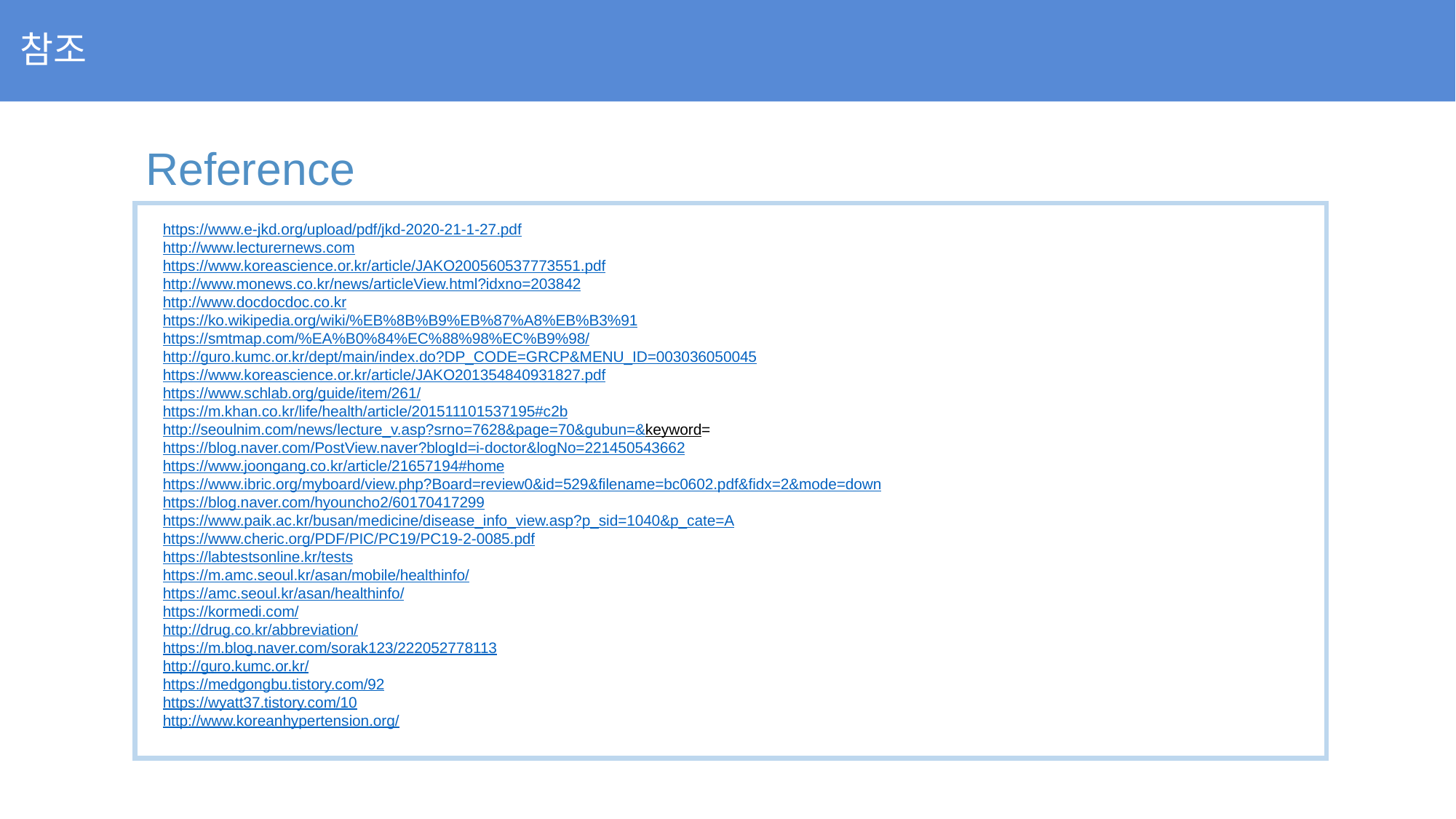

참조
Reference

https://www.e-jkd.org/upload/pdf/jkd-2020-21-1-27.pdf
http://www.lecturernews.com
https://www.koreascience.or.kr/article/JAKO200560537773551.pdf
http://www.monews.co.kr/news/articleView.html?idxno=203842
http://www.docdocdoc.co.kr
https://ko.wikipedia.org/wiki/%EB%8B%B9%EB%87%A8%EB%B3%91
https://smtmap.com/%EA%B0%84%EC%88%98%EC%B9%98/
http://guro.kumc.or.kr/dept/main/index.do?DP_CODE=GRCP&MENU_ID=003036050045
https://www.koreascience.or.kr/article/JAKO201354840931827.pdf
https://www.schlab.org/guide/item/261/
https://m.khan.co.kr/life/health/article/201511101537195#c2b
http://seoulnim.com/news/lecture_v.asp?srno=7628&page=70&gubun=&keyword=
https://blog.naver.com/PostView.naver?blogId=i-doctor&logNo=221450543662
https://www.joongang.co.kr/article/21657194#home
https://www.ibric.org/myboard/view.php?Board=review0&id=529&filename=bc0602.pdf&fidx=2&mode=down
https://blog.naver.com/hyouncho2/60170417299
https://www.paik.ac.kr/busan/medicine/disease_info_view.asp?p_sid=1040&p_cate=A
https://www.cheric.org/PDF/PIC/PC19/PC19-2-0085.pdf
https://labtestsonline.kr/tests
https://m.amc.seoul.kr/asan/mobile/healthinfo/
https://amc.seoul.kr/asan/healthinfo/
https://kormedi.com/
http://drug.co.kr/abbreviation/
https://m.blog.naver.com/sorak123/222052778113
http://guro.kumc.or.kr/
https://medgongbu.tistory.com/92
https://wyatt37.tistory.com/10
http://www.koreanhypertension.org/